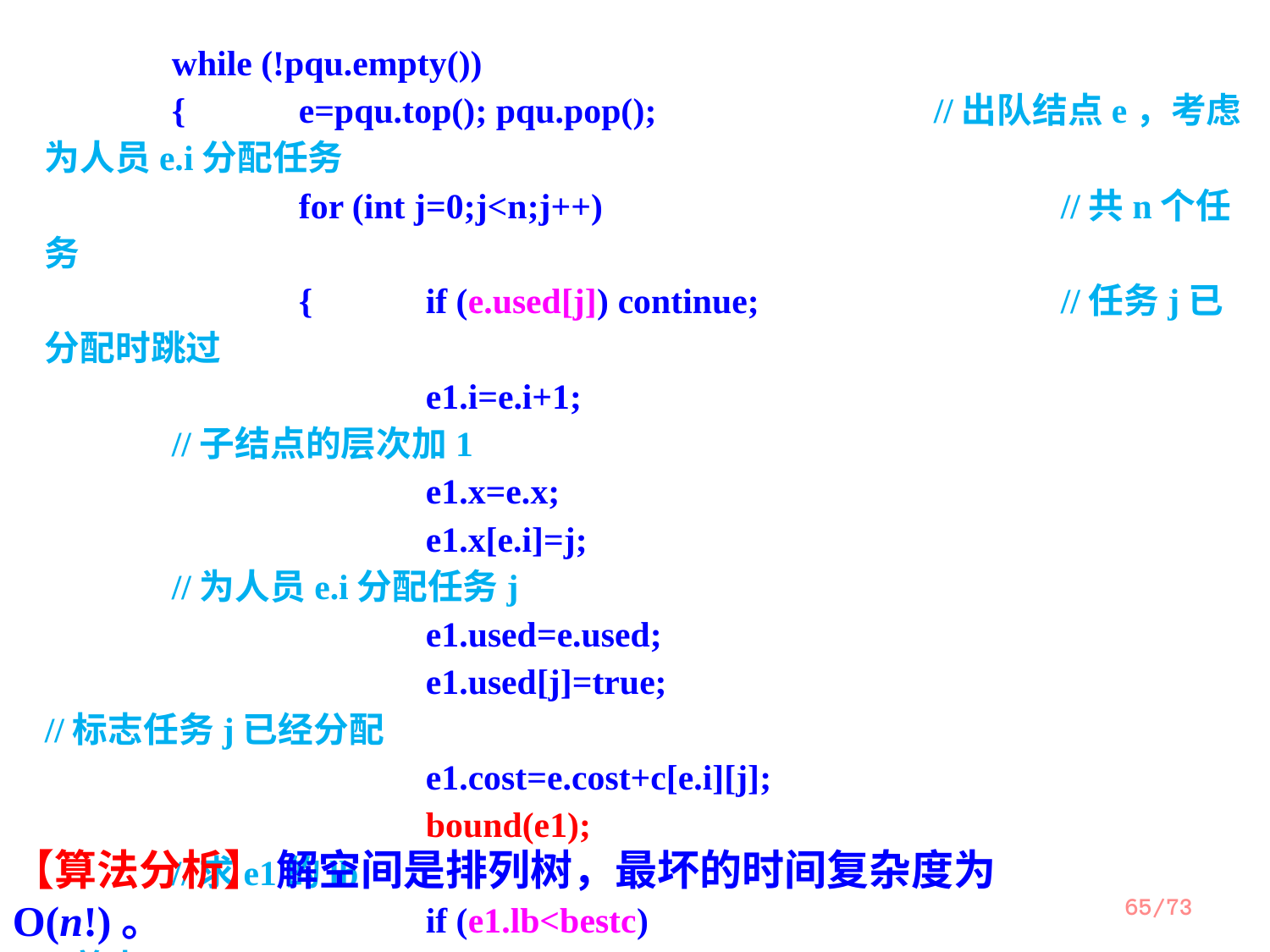

while (!pqu.empty())
	{	e=pqu.top(); pqu.pop();			//出队结点e，考虑为人员e.i分配任务
		for (int j=0;j<n;j++)				//共n个任务
		{	if (e.used[j]) continue;			//任务j已分配时跳过
			e1.i=e.i+1;						//子结点的层次加1
			e1.x=e.x;
			e1.x[e.i]=j;						//为人员e.i分配任务j
			e1.used=e.used;
			e1.used[j]=true;					//标志任务j已经分配
			e1.cost=e.cost+c[e.i][j];
			bound(e1);						//求e1的lb
			if (e1.lb<bestc)					//剪支
				EnQueue(e1,pqu);
		}
	}
}
【算法分析】 解空间是排列树，最坏的时间复杂度为O(n!)。
65/73